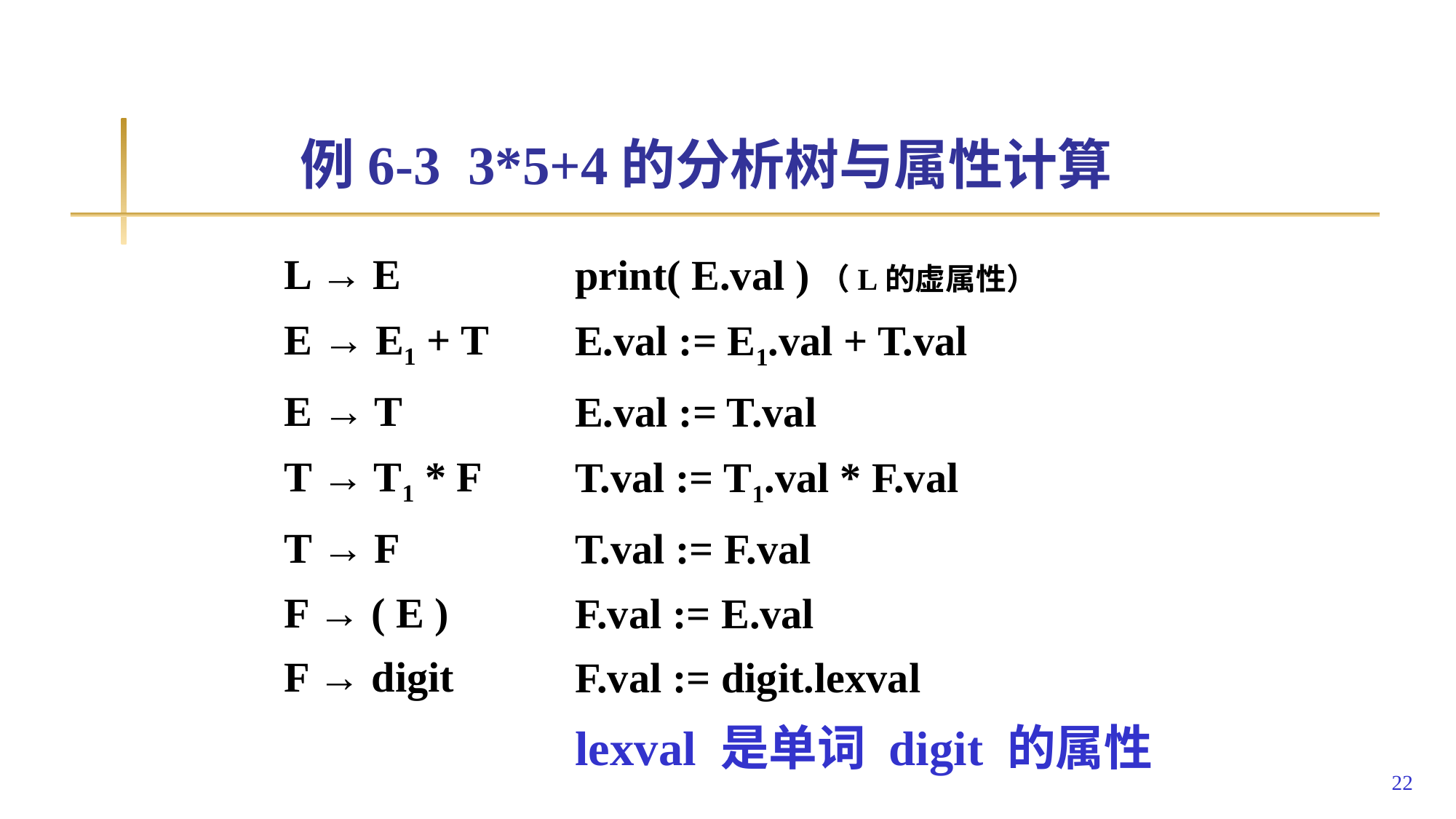

# 例6-3  3*5+4的分析树与属性计算
L → E
E → E1 + T
E → T
T → T1 * F
T → F
F → ( E )
F → digit
print( E.val )（L的虚属性）
E.val := E1.val + T.val
E.val := T.val
T.val := T1.val * F.val
T.val := F.val
F.val := E.val
F.val := digit.lexval
lexval 是单词 digit 的属性
22